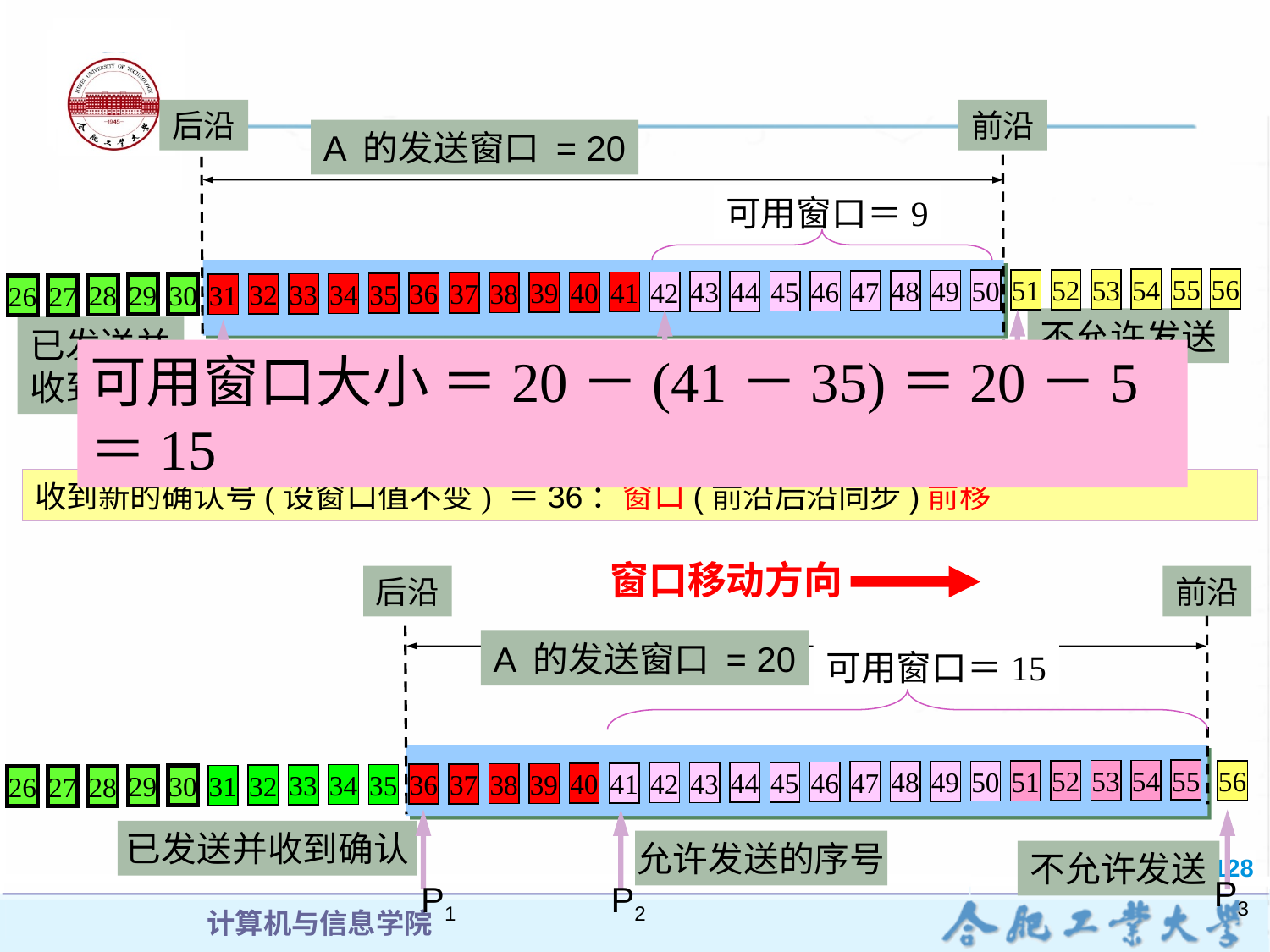

后沿
前沿
A 的发送窗口 = 20

可用窗口＝9

55
56
54
53
52
51
50
49
48
47
46
45
44
43
42
41
40
39
38
37
36
35
34
33
32
31
30
29
28
27
26
不允许发送

已发送并
收到确认

可用窗口大小 ＝20－(41－35)＝20－5＝15
允许发送的序号
P1
P2
P3
收到新的确认号(设窗口值不变) ＝36：窗口(前沿后沿同步)前移
窗口移动方向

后沿
前沿

A 的发送窗口 = 20

55
54
53
52
56
51
50
49
48
47
46
45
44
43
42
41
40
39
38
37
36
35
34
33
32
31
30
29
28
27
26

已发送并收到确认
允许发送的序号
不允许发送
P3
P1
P2

可用窗口＝15